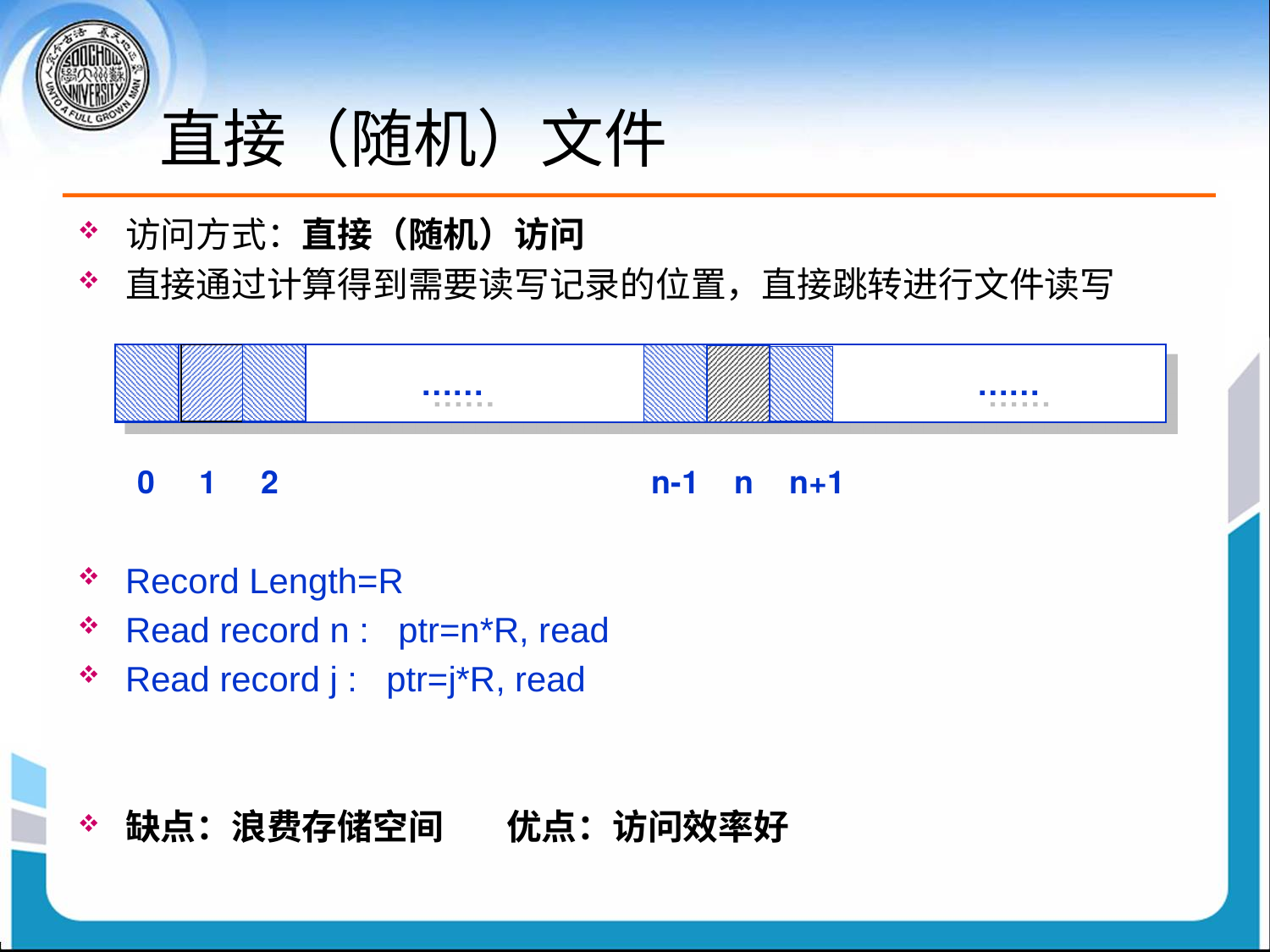

# 直接（随机）文件
访问方式：直接（随机）访问
直接通过计算得到需要读写记录的位置，直接跳转进行文件读写

Record Length=R
Read record n :   ptr=n*R, read
Read record j :   ptr=j*R, read

缺点：浪费存储空间     	优点：访问效率好

……
……
0     1     2                                          n-1    n    n+1